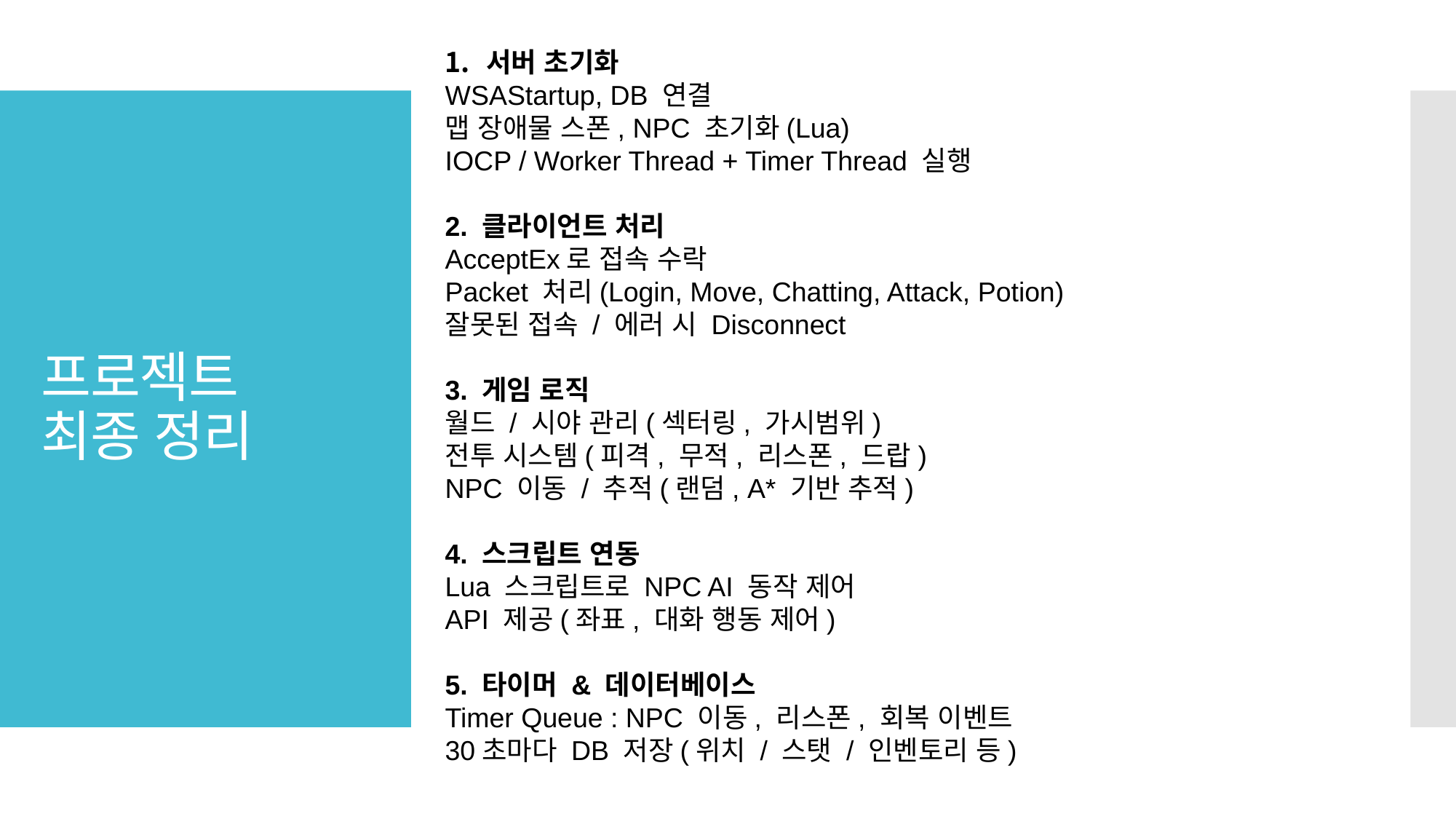

서버 초기화
WSAStartup, DB 연결
맵 장애물 스폰, NPC 초기화(Lua)
IOCP / Worker Thread + Timer Thread 실행

2. 클라이언트 처리
AcceptEx로 접속 수락
Packet 처리(Login, Move, Chatting, Attack, Potion)
잘못된 접속 / 에러 시 Disconnect

3. 게임 로직
월드 / 시야 관리(섹터링, 가시범위)
전투 시스템(피격, 무적, 리스폰, 드랍)
NPC 이동 / 추적(랜덤, A* 기반 추적)

4. 스크립트 연동
Lua 스크립트로 NPC AI 동작 제어
API 제공(좌표, 대화 행동 제어)

5. 타이머 & 데이터베이스
Timer Queue : NPC 이동, 리스폰, 회복 이벤트
30초마다 DB 저장(위치 / 스탯 / 인벤토리 등)
# 프로젝트 최종 정리